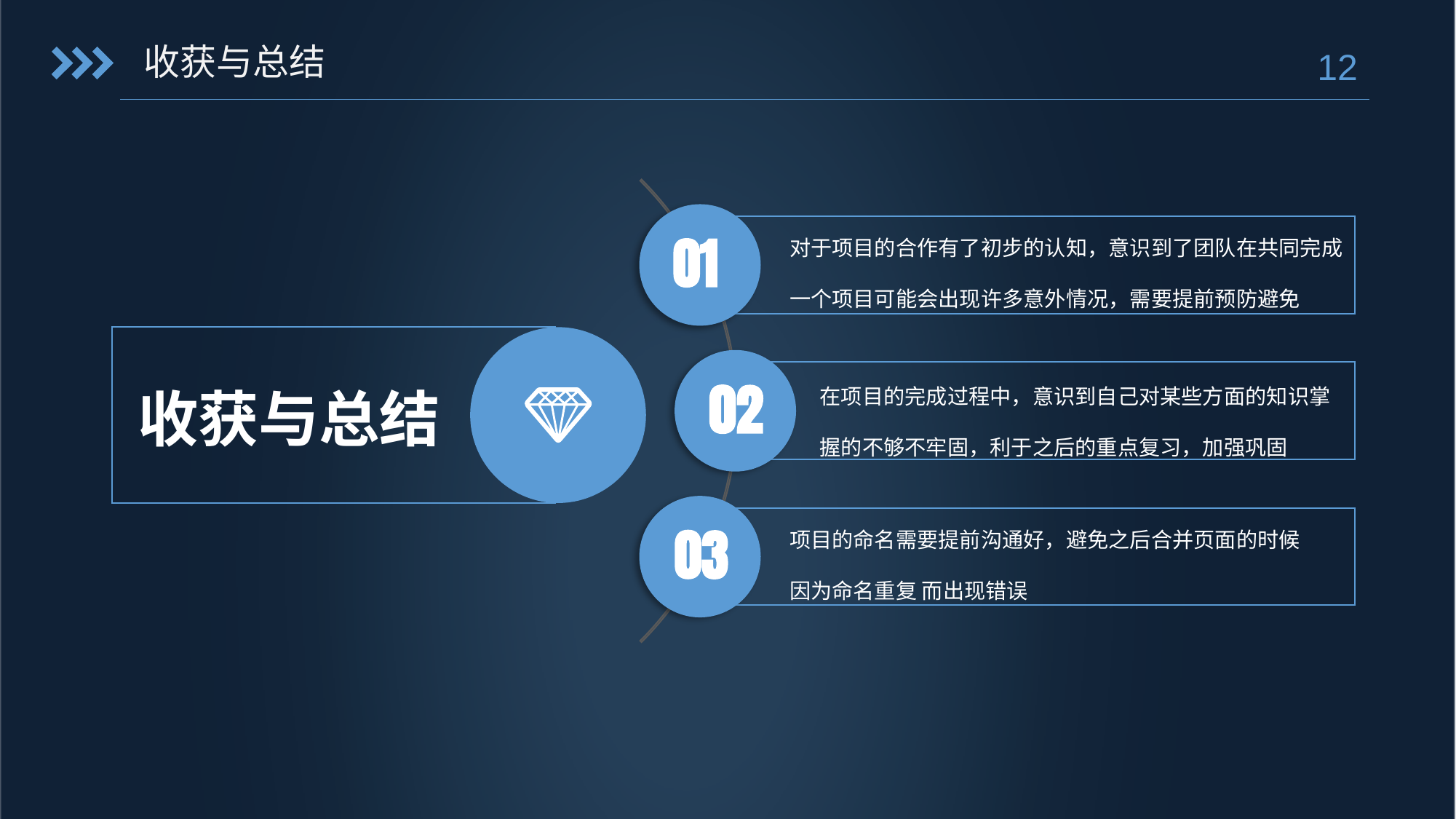

收获与总结

对于项目的合作有了初步的认知，意识到了团队在共同完成一个项目可能会出现许多意外情况，需要提前预防避免
01
在项目的完成过程中，意识到自己对某些方面的知识掌握的不够不牢固，利于之后的重点复习，加强巩固
02
项目的命名需要提前沟通好，避免之后合并页面的时候因为命名重复 而出现错误
03

收获与总结